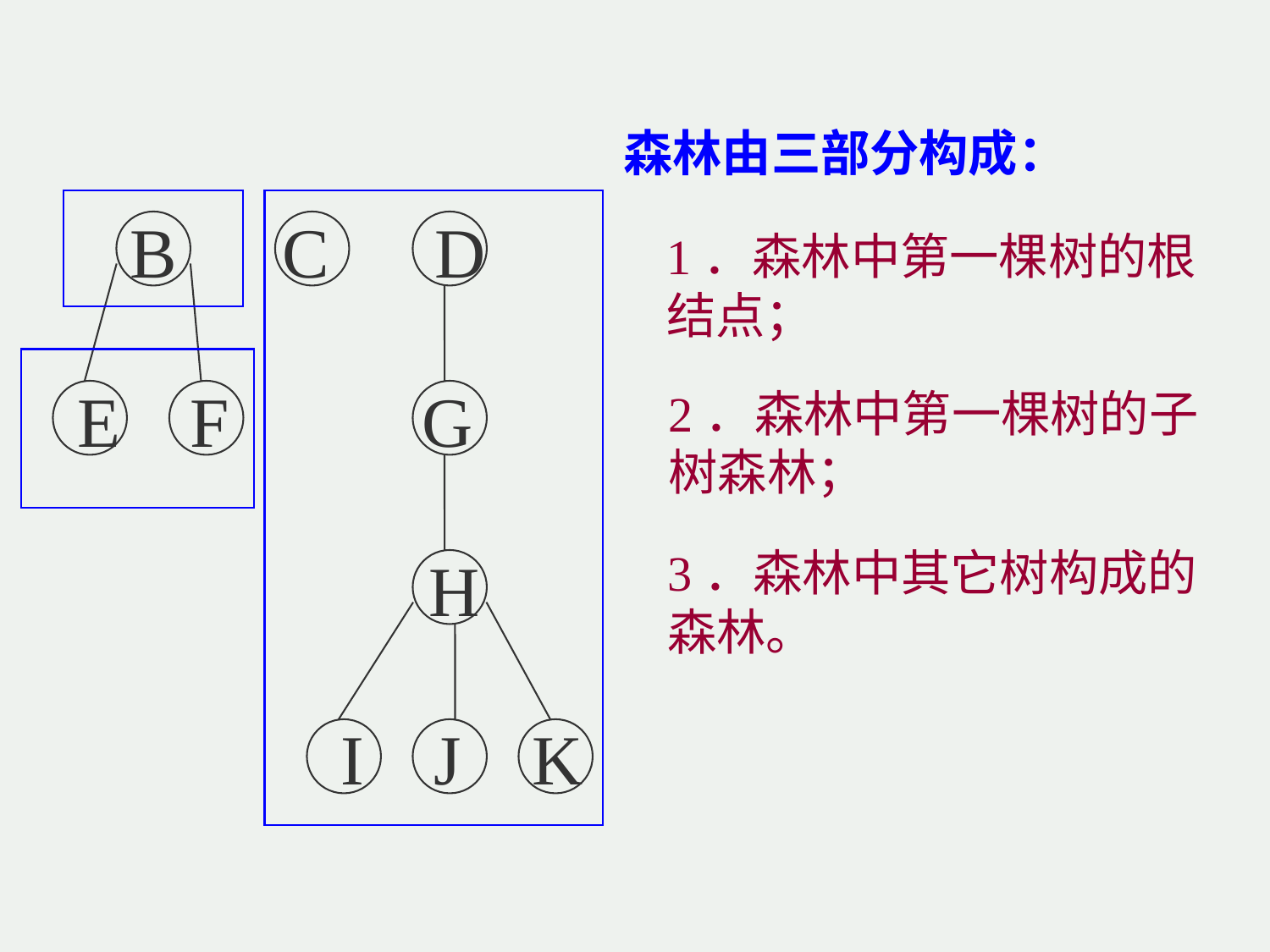

B      C      D

E    F           G

                    H

               I    J    K

森林由三部分构成：

1．森林中第一棵树的根结点；

2．森林中第一棵树的子树森林；

3．森林中其它树构成的森林。